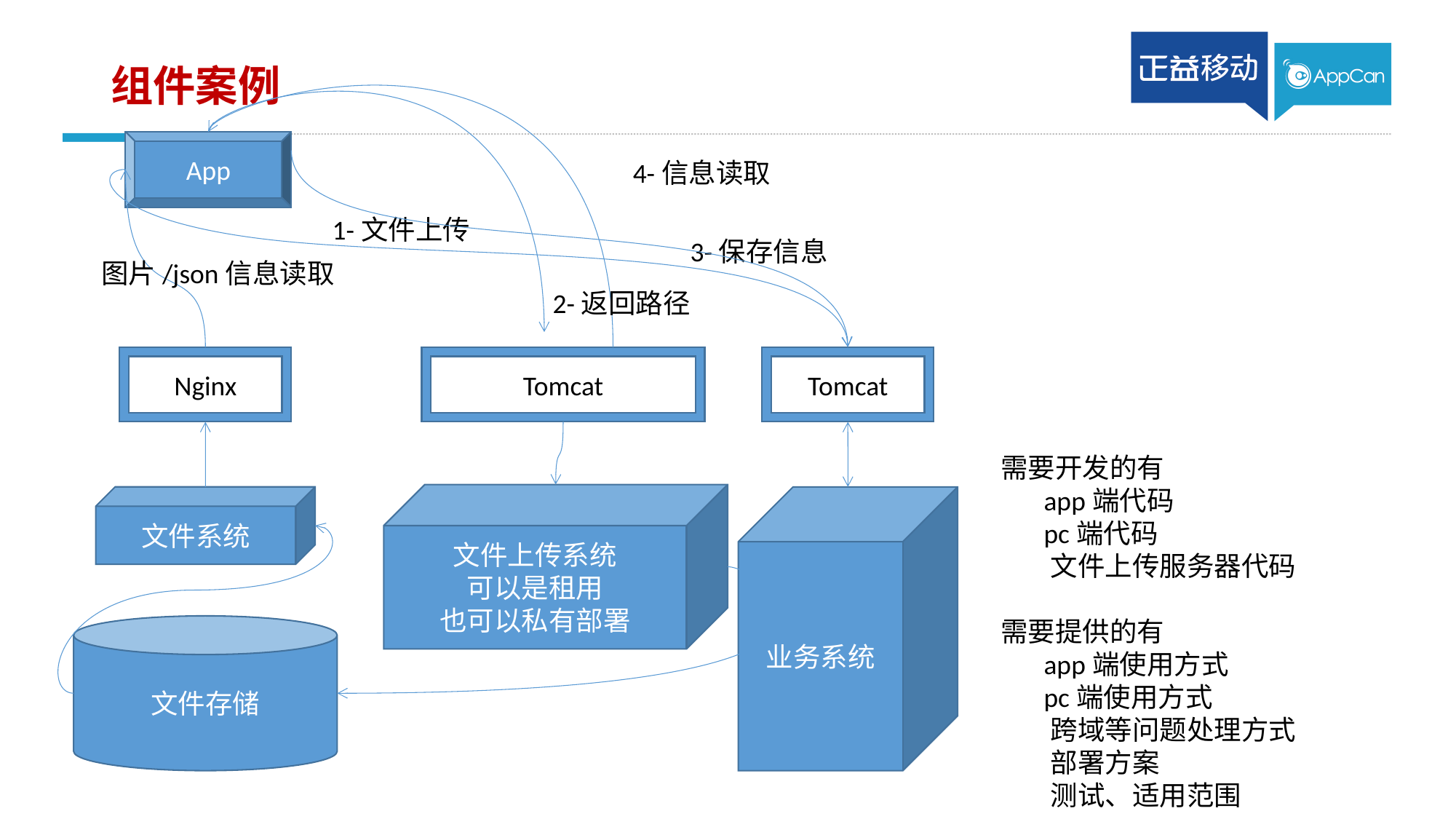

# 组件案例
App
4-信息读取
1-文件上传
3-保存信息
图片/json信息读取
2-返回路径
Nginx
Tomcat
Tomcat
需要开发的有
       app端代码
       pc端代码
       文件上传服务器代码

需要提供的有
       app端使用方式
       pc端使用方式
       跨域等问题处理方式
       部署方案
       测试、适用范围

文件上传系统
可以是租用
也可以私有部署
文件系统
业务系统
文件存储